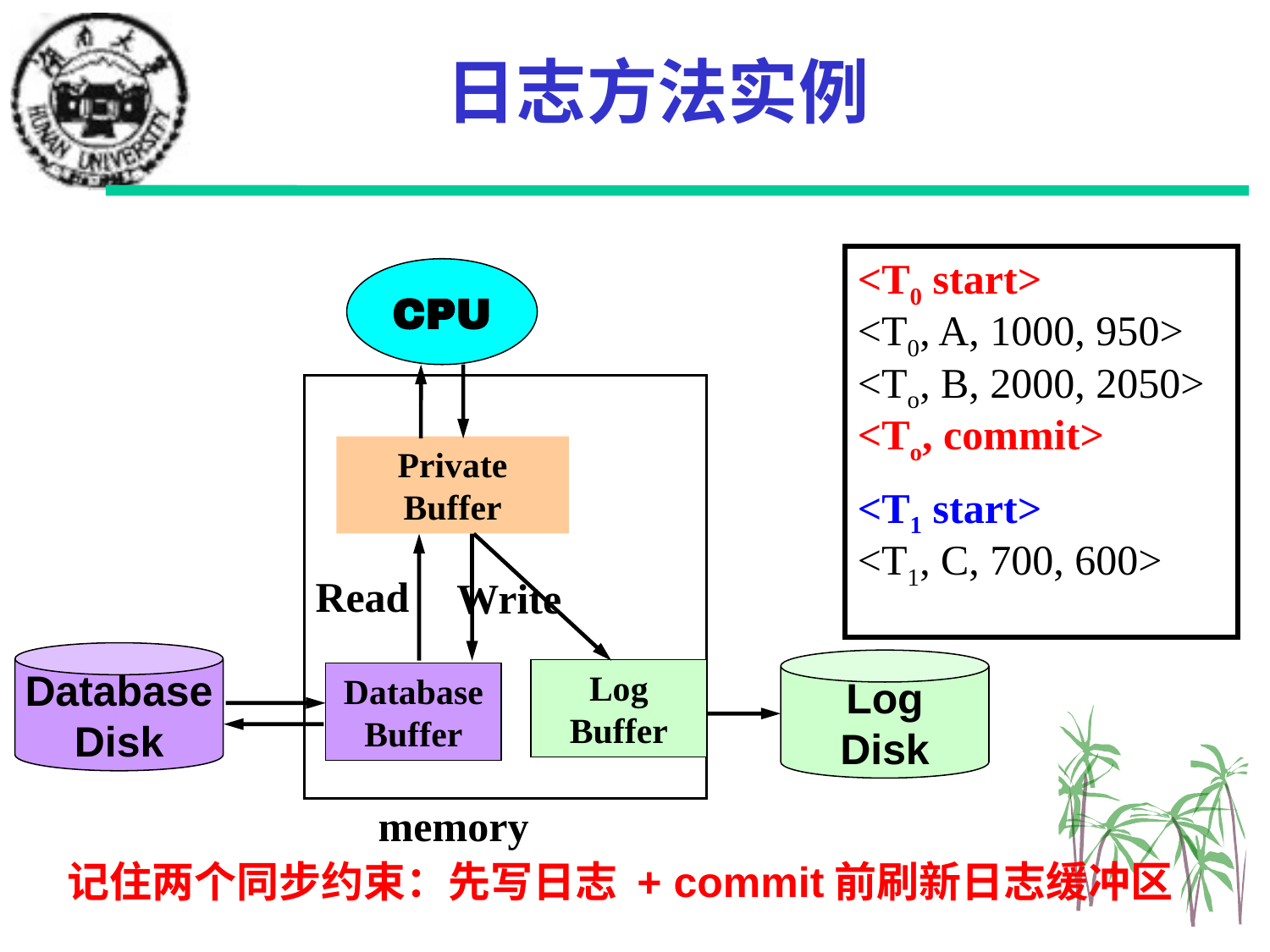

日志方法实例
<T0 start>
<T0, A, 1000, 950>
<To, B, 2000, 2050>
<To, commit>
<T1 start>
<T1, C, 700, 600>

CPU

Private
Buffer

Read
Write
Database
Disk
Log
Disk
Log
Buffer
Database
Buffer

memory
记住两个同步约束：先写日志 + commit前刷新日志缓冲区